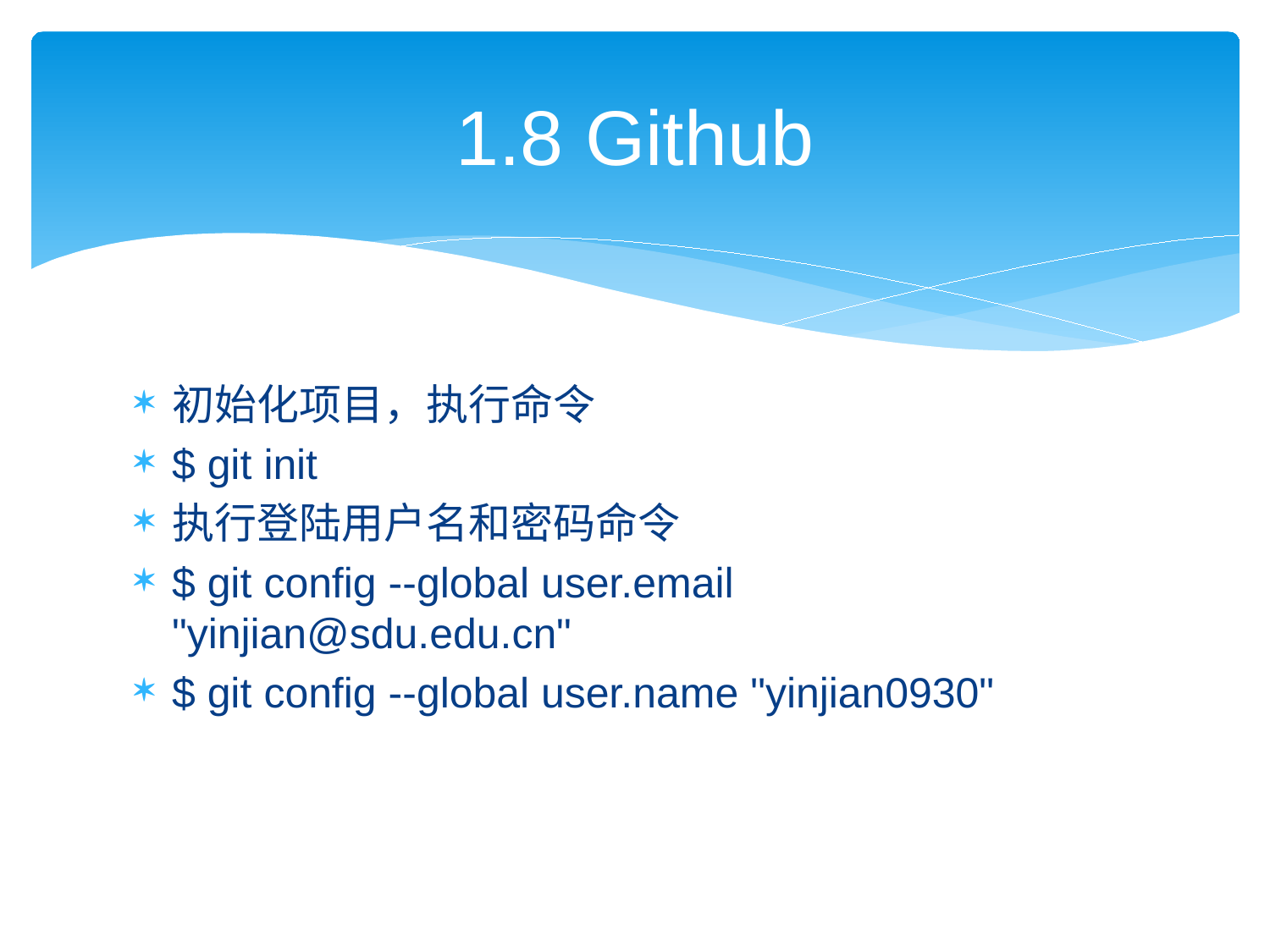

# 1.8 Github
初始化项目，执行命令
$ git init
执行登陆用户名和密码命令
$ git config --global user.email "yinjian@sdu.edu.cn"
$ git config --global user.name "yinjian0930"